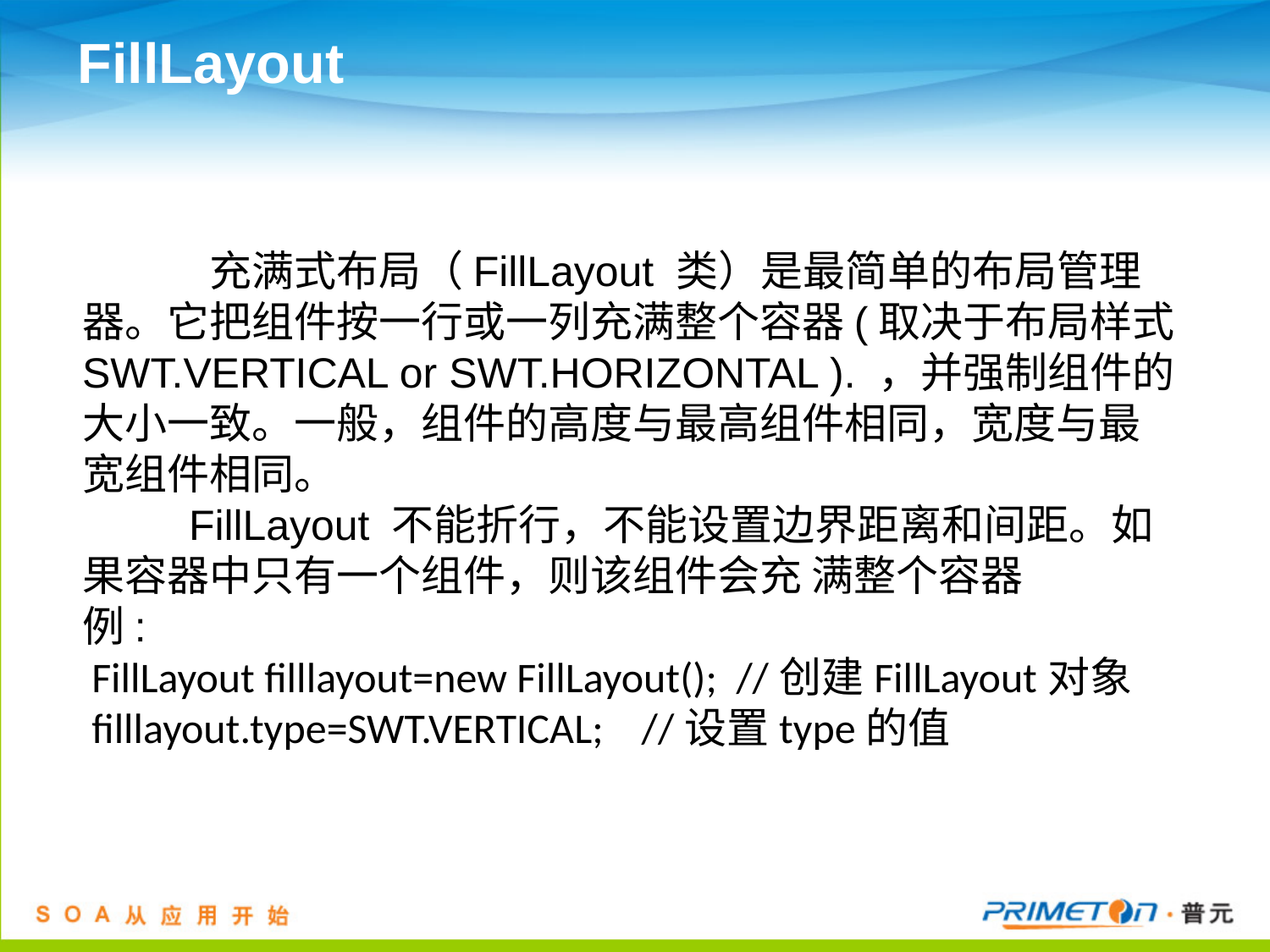

FillLayout
	充满式布局（FillLayout 类）是最简单的布局管理器。它把组件按一行或一列充满整个容器(取决于布局样式SWT.VERTICAL or SWT.HORIZONTAL ). ，并强制组件的大小一致。一般，组件的高度与最高组件相同，宽度与最宽组件相同。
         FillLayout 不能折行，不能设置边界距离和间距。如果容器中只有一个组件，则该组件会充 满整个容器
例:
 FillLayout filllayout=new FillLayout();  //创建FillLayout对象
 filllayout.type=SWT.VERTICAL;    //设置type的值